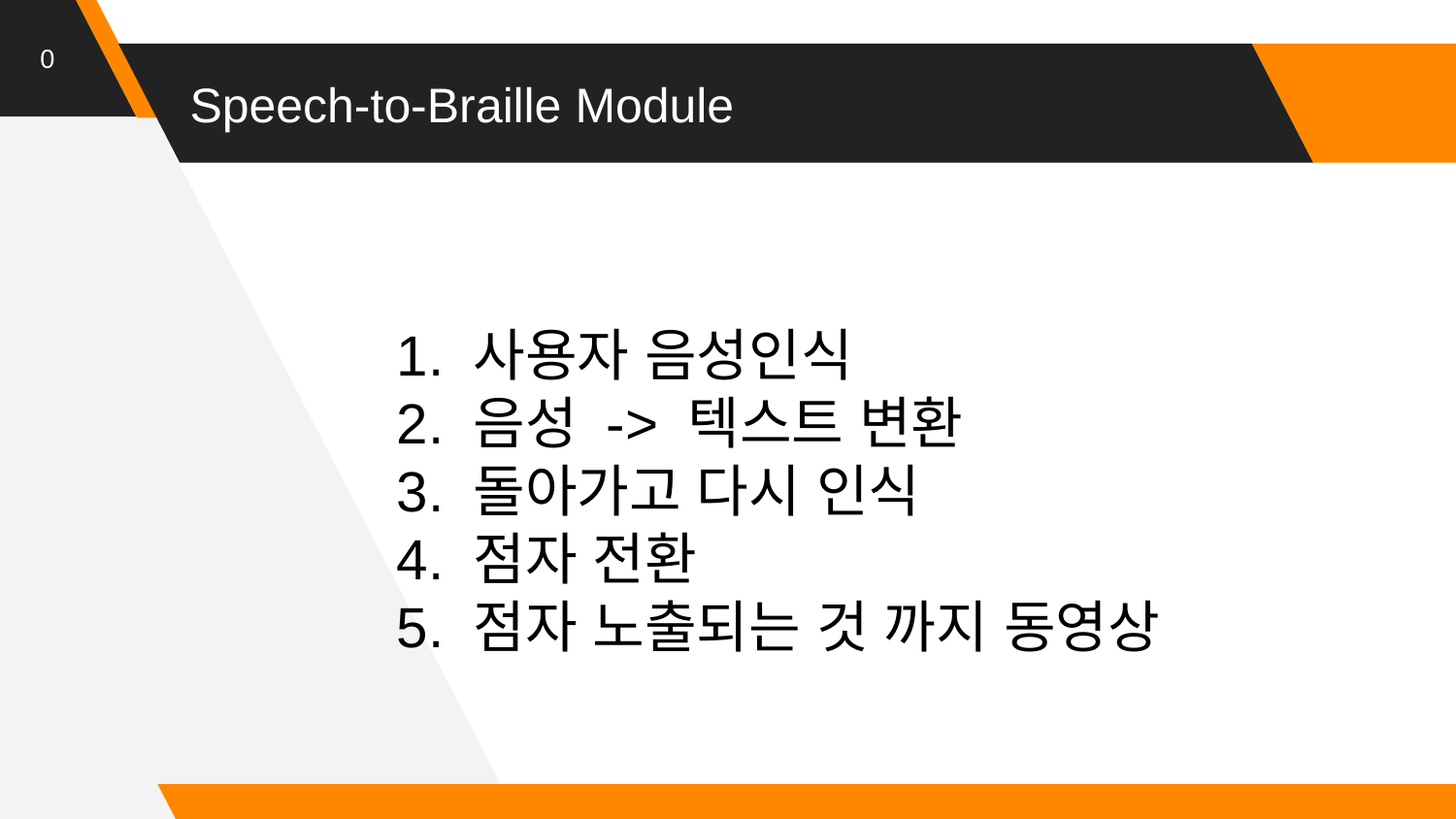

0
# Speech-to-Braille Module
1. 사용자 음성인식
2. 음성 -> 텍스트 변환
3. 돌아가고 다시 인식
4. 점자 전환
5. 점자 노출되는 것 까지 동영상